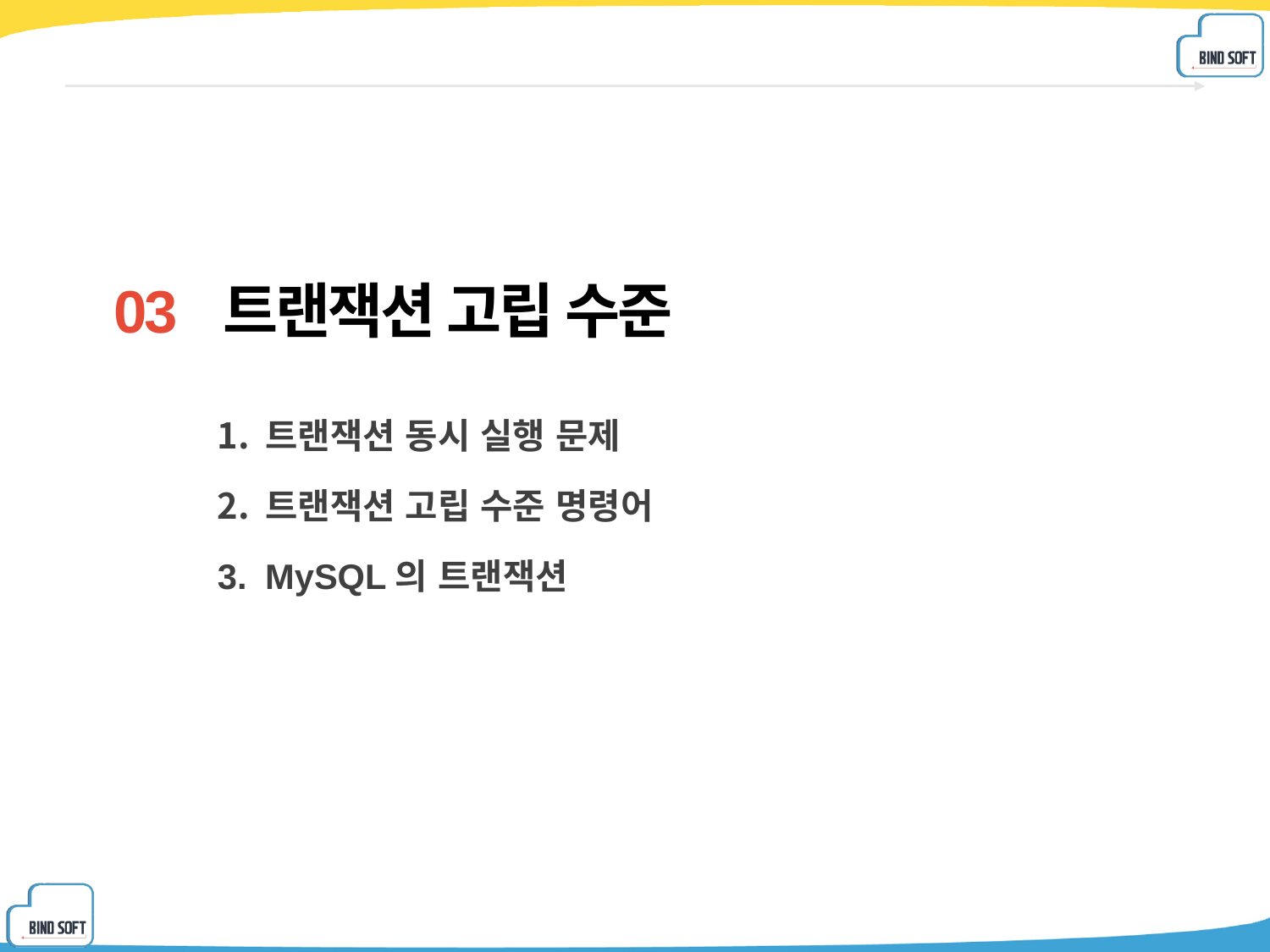

03  트랜잭션 고립 수준
트랜잭션 동시 실행 문제
트랜잭션 고립 수준 명령어
MySQL의 트랜잭션